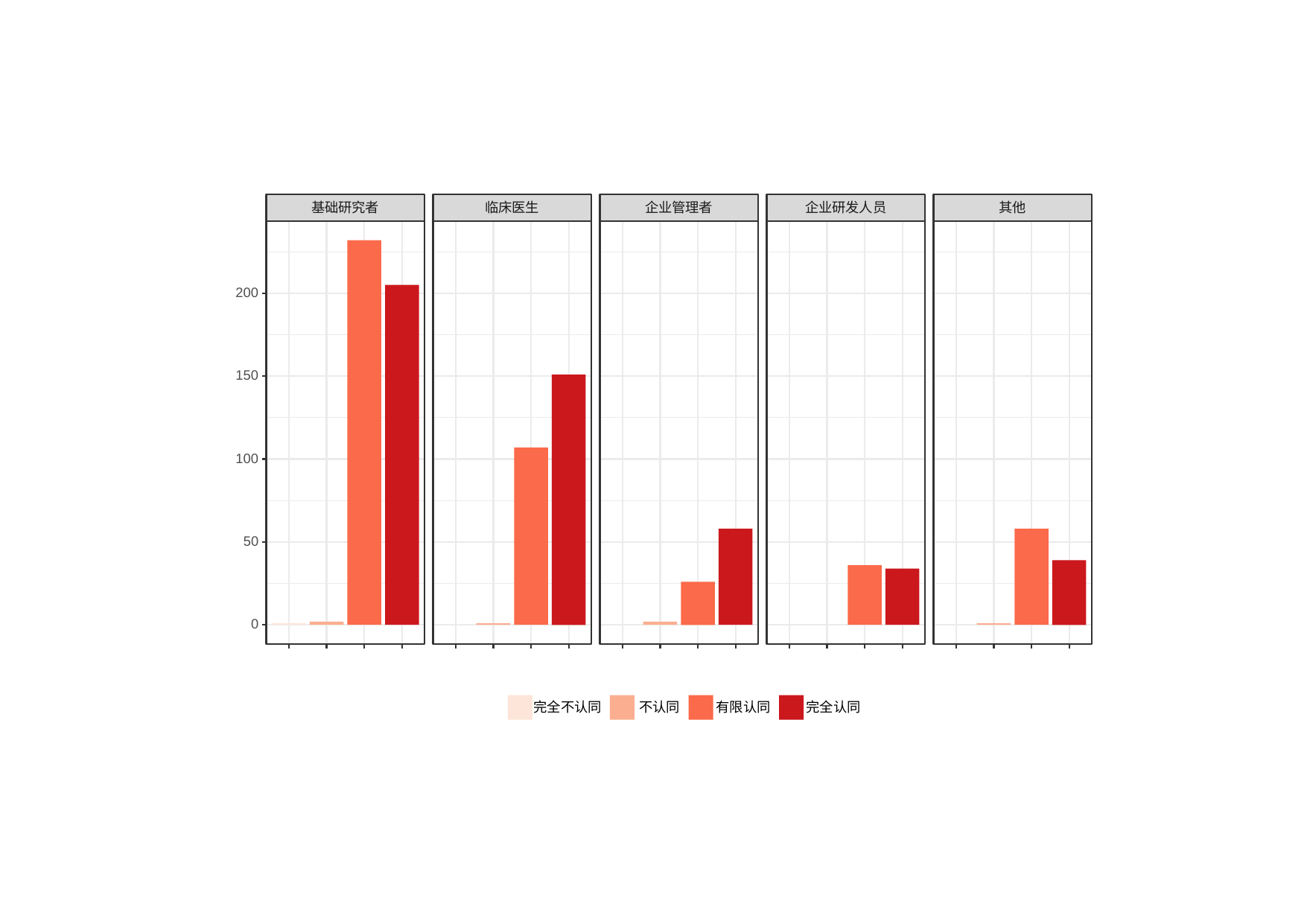

基础研究者
临床医生
企业管理者
企业研发人员
其他

200

150

100

50

0

完全不认同
不认同
有限认同
完全认同